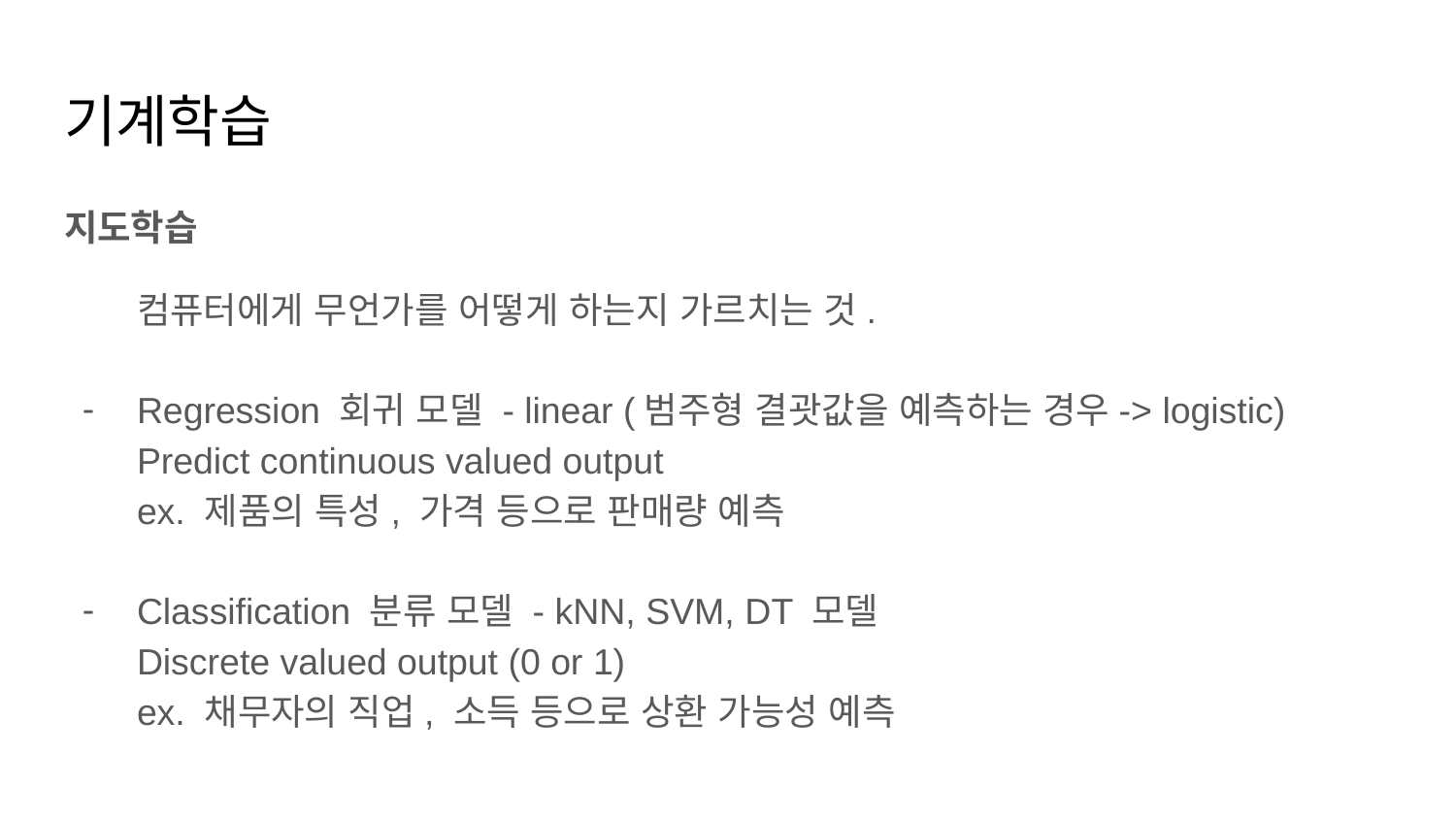

# 기계학습
지도학습
컴퓨터에게 무언가를 어떻게 하는지 가르치는 것.

Regression 회귀 모델 - linear (범주형 결괏값을 예측하는 경우-> logistic)
Predict continuous valued output
ex. 제품의 특성, 가격 등으로 판매량 예측

Classification 분류 모델 - kNN, SVM, DT 모델
Discrete valued output (0 or 1)
ex. 채무자의 직업, 소득 등으로 상환 가능성 예측